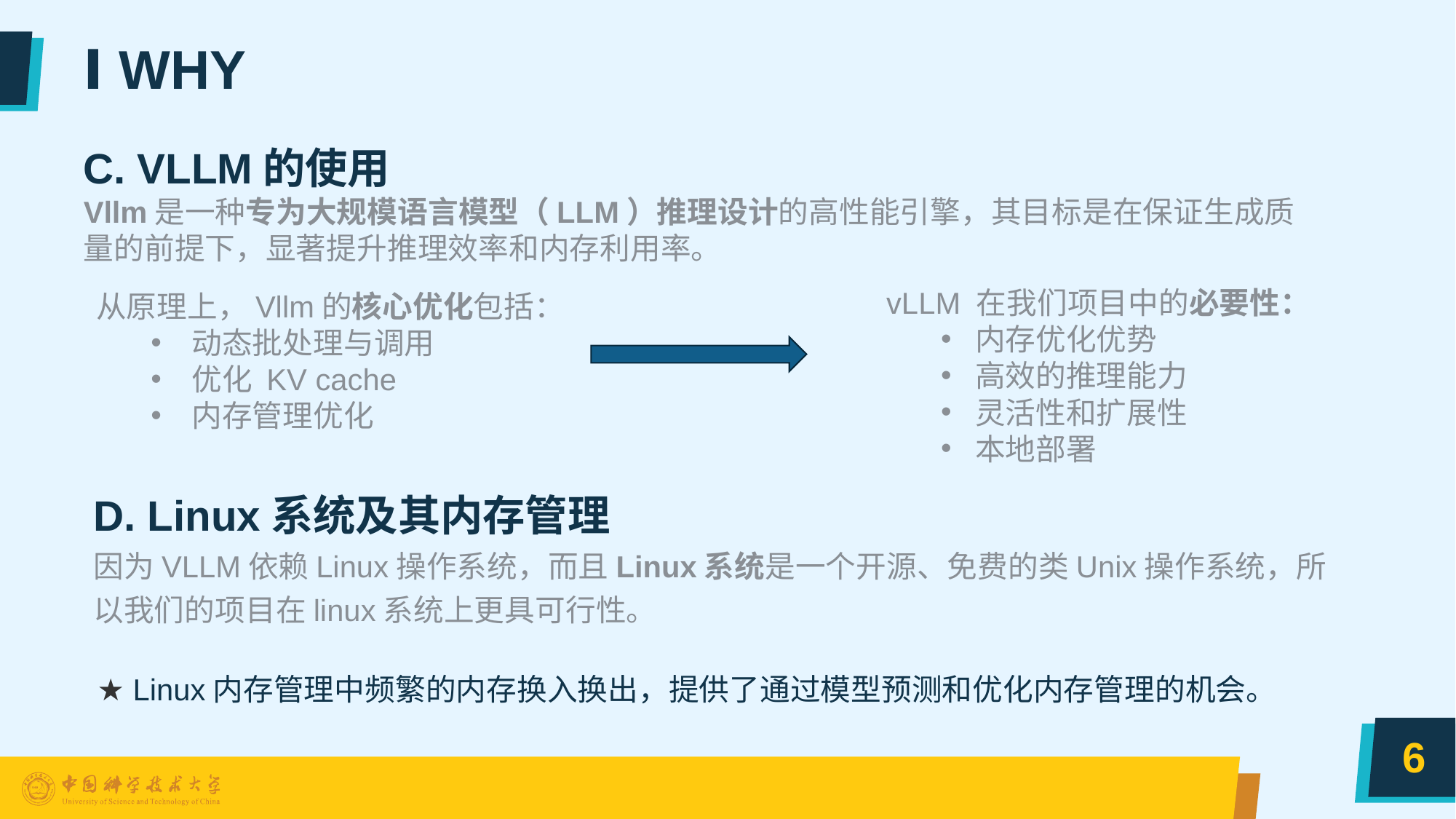

# Ⅰ WHY
C. VLLM的使用
Vllm是一种专为大规模语言模型（LLM）推理设计的高性能引擎，其目标是在保证生成质量的前提下，显著提升推理效率和内存利用率。

vLLM 在我们项目中的必要性：
内存优化优势
高效的推理能力
灵活性和扩展性
本地部署
从原理上，Vllm的核心优化包括：
动态批处理与调用
优化 KV cache
内存管理优化

D. Linux系统及其内存管理
因为VLLM依赖Linux操作系统，而且Linux系统是一个开源、免费的类Unix操作系统，所以我们的项目在linux系统上更具可行性。
★ Linux内存管理中频繁的内存换入换出，提供了通过模型预测和优化内存管理的机会。
6